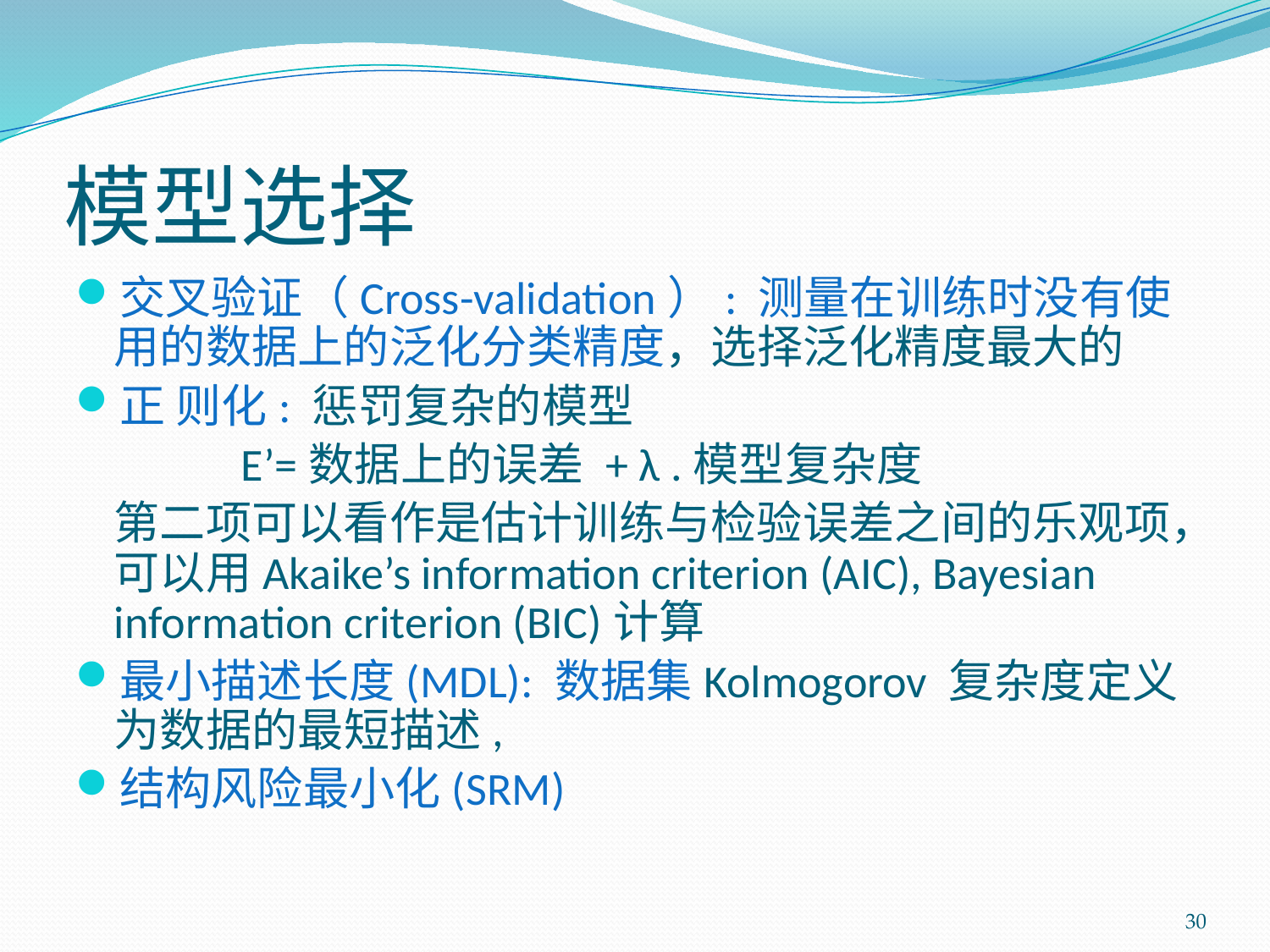

# 模型选择
交叉验证（Cross-validation）: 测量在训练时没有使用的数据上的泛化分类精度，选择泛化精度最大的
正 则化: 惩罚复杂的模型
		E’=数据上的误差 + λ .模型复杂度
	第二项可以看作是估计训练与检验误差之间的乐观项，可以用Akaike’s information criterion (AIC), Bayesian information criterion (BIC)计算
最小描述长度(MDL): 数据集Kolmogorov 复杂度定义为数据的最短描述,
结构风险最小化(SRM)
30